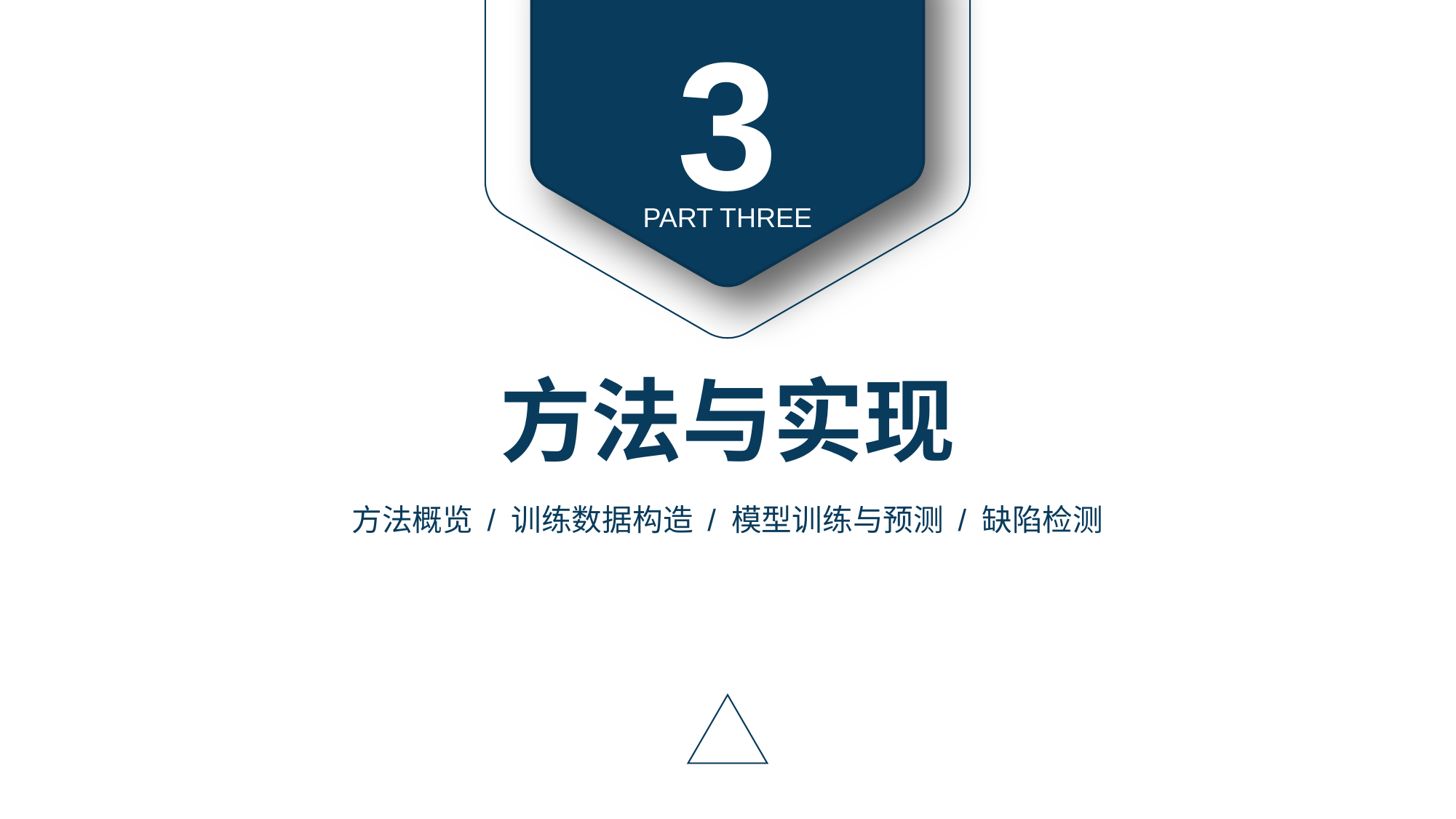

3
PART THREE
方法与实现
方法概览 / 训练数据构造 / 模型训练与预测 / 缺陷检测